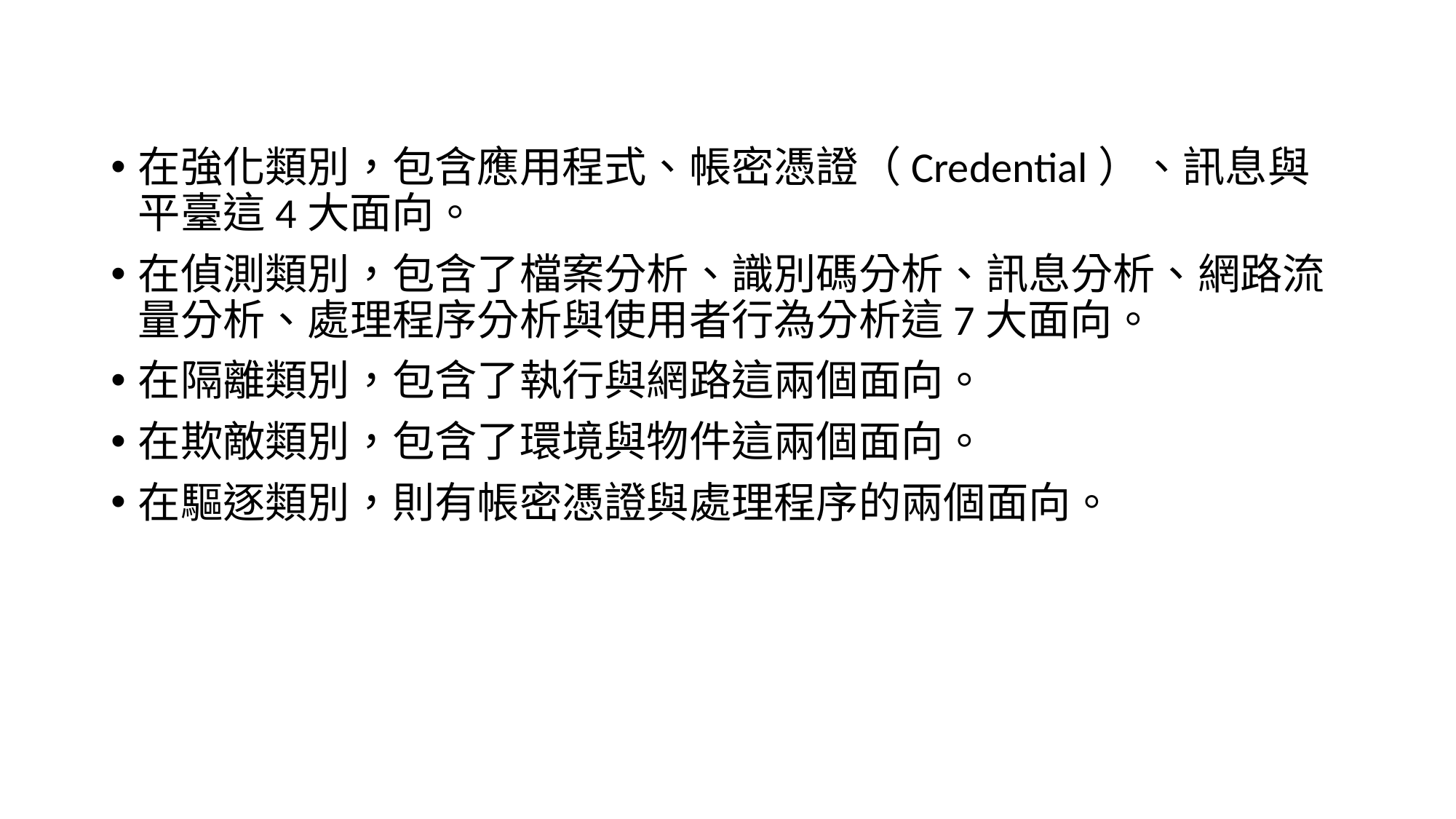

在強化類別，包含應用程式、帳密憑證（Credential）、訊息與平臺這4大面向。
在偵測類別，包含了檔案分析、識別碼分析、訊息分析、網路流量分析、處理程序分析與使用者行為分析這7大面向。
在隔離類別，包含了執行與網路這兩個面向。
在欺敵類別，包含了環境與物件這兩個面向。
在驅逐類別，則有帳密憑證與處理程序的兩個面向。